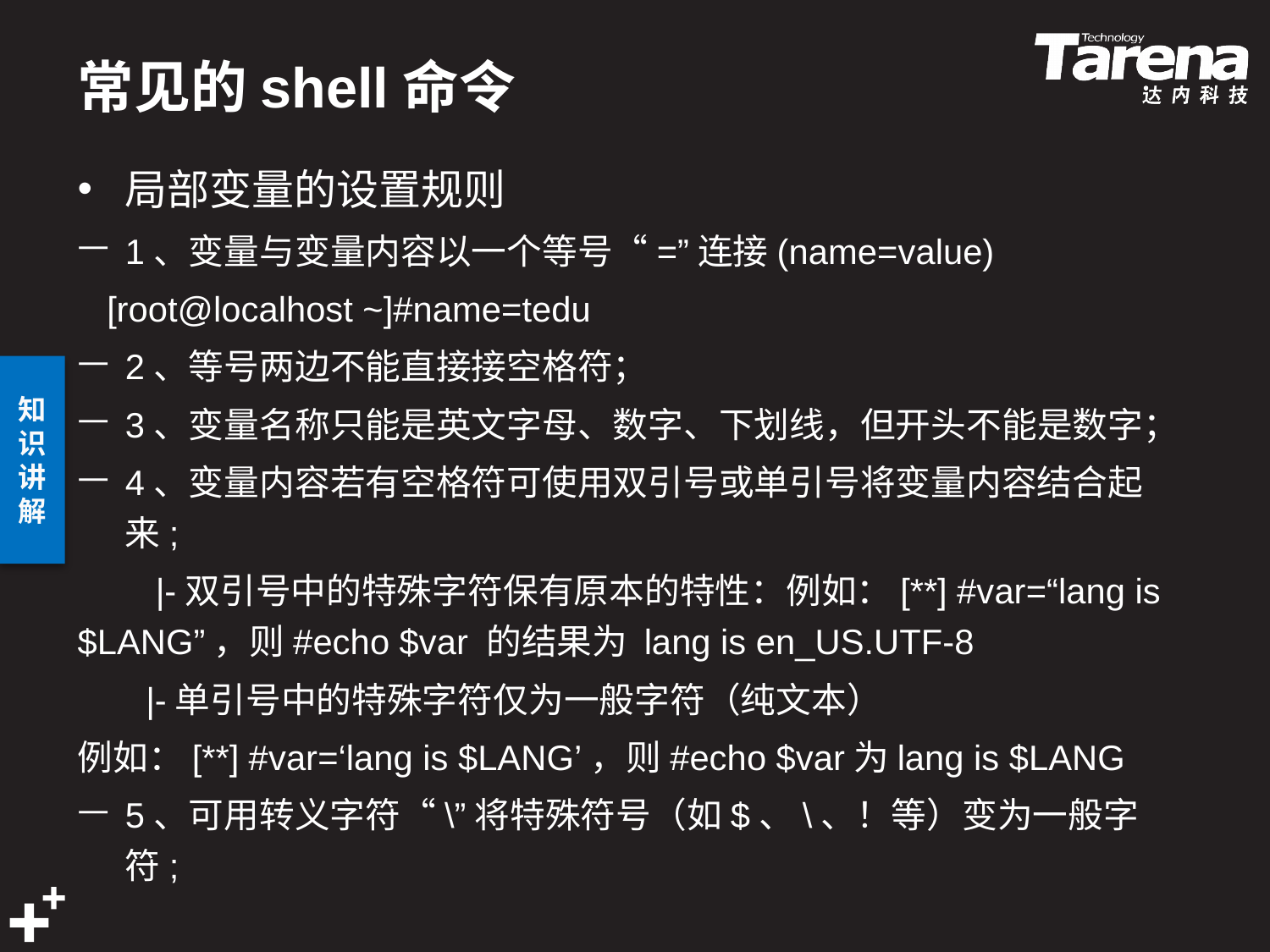

# 常见的shell命令
局部变量的设置规则
1、变量与变量内容以一个等号“=”连接(name=value)
   [root@localhost ~]#name=tedu
2、等号两边不能直接接空格符；
3、变量名称只能是英文字母、数字、下划线，但开头不能是数字；
4、变量内容若有空格符可使用双引号或单引号将变量内容结合起来;
        |-双引号中的特殊字符保有原本的特性：例如：[**] #var=“lang is $LANG”，则#echo $var 的结果为 lang is en_US.UTF-8
       |-单引号中的特殊字符仅为一般字符（纯文本）
例如：[**] #var=‘lang is $LANG’，则#echo $var为lang is $LANG
5、可用转义字符“\”将特殊符号（如$、\、！等）变为一般字符;